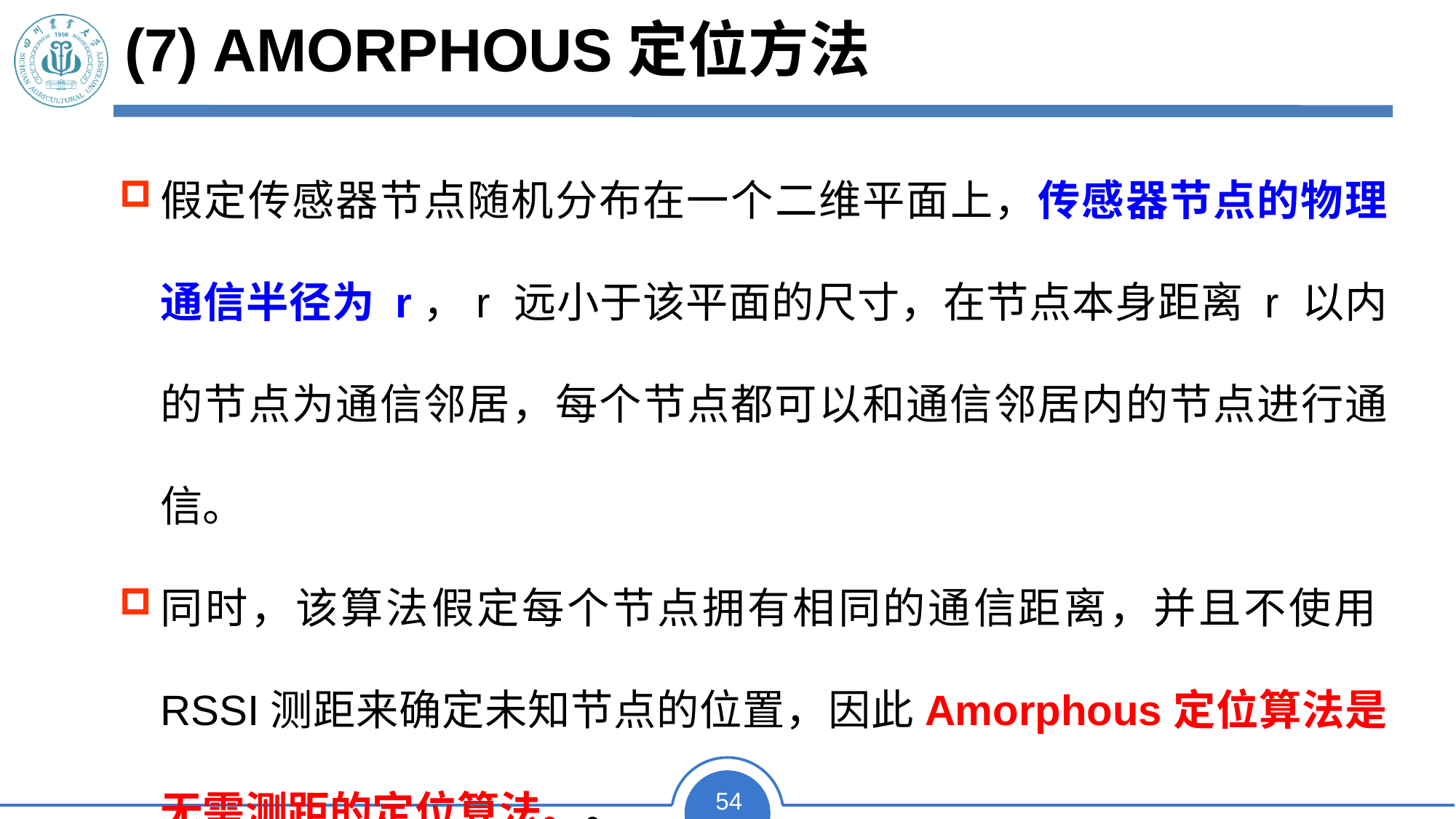

# (7) Amorphous定位方法
假定传感器节点随机分布在一个二维平面上，传感器节点的物理通信半径为 r，r 远小于该平面的尺寸，在节点本身距离 r 以内的节点为通信邻居，每个节点都可以和通信邻居内的节点进行通信。
同时，该算法假定每个节点拥有相同的通信距离，并且不使用RSSI测距来确定未知节点的位置，因此Amorphous定位算法是无需测距的定位算法。。